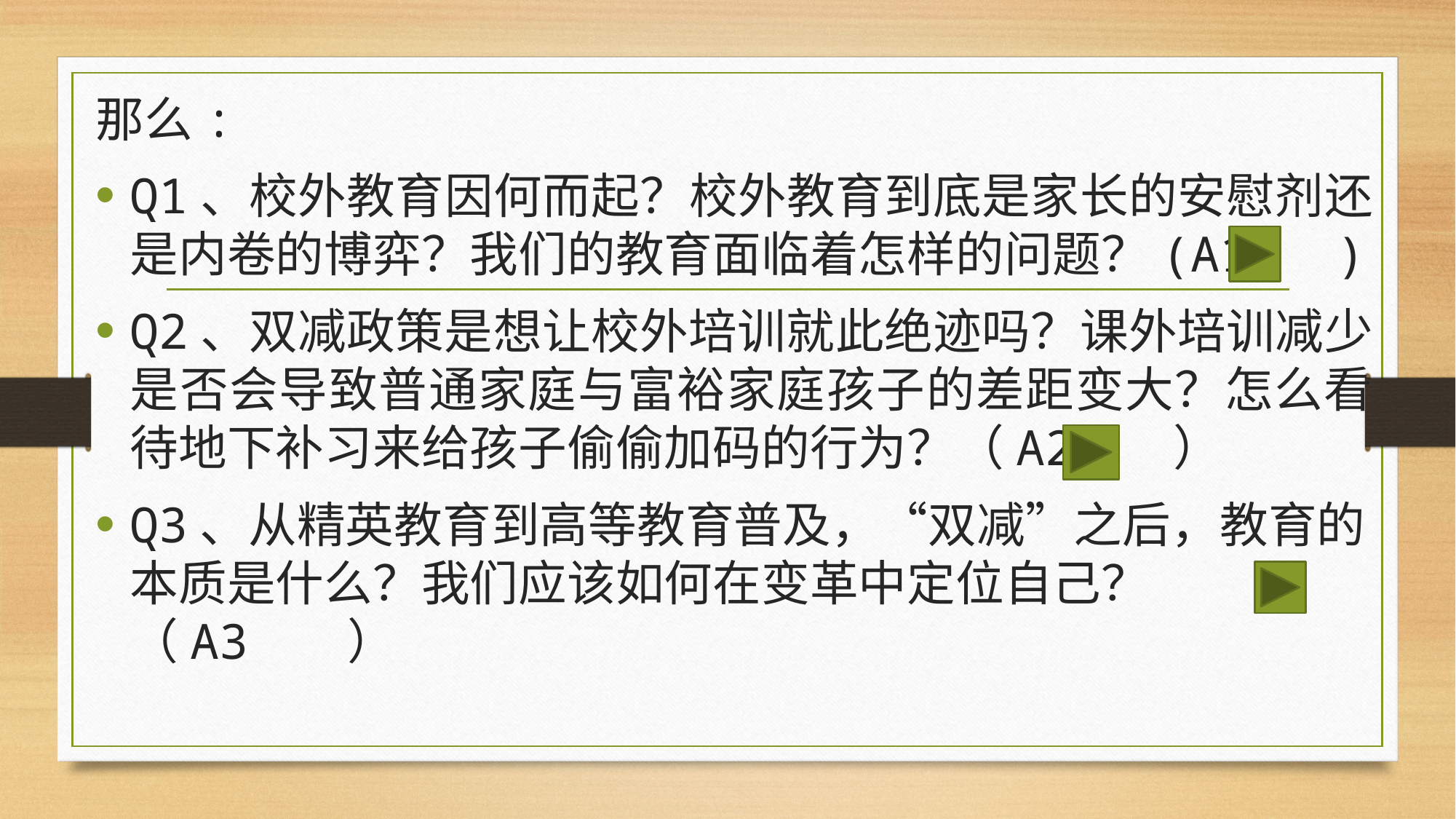

那么:
Q1、校外教育因何而起？校外教育到底是家长的安慰剂还是内卷的博弈？我们的教育面临着怎样的问题？(A1   )
Q2、双减政策是想让校外培训就此绝迹吗？课外培训减少是否会导致普通家庭与富裕家庭孩子的差距变大？怎么看待地下补习来给孩子偷偷加码的行为？（A2   ）
Q3、从精英教育到高等教育普及，“双减”之后，教育的本质是什么？我们应该如何在变革中定位自己？（A3   ）